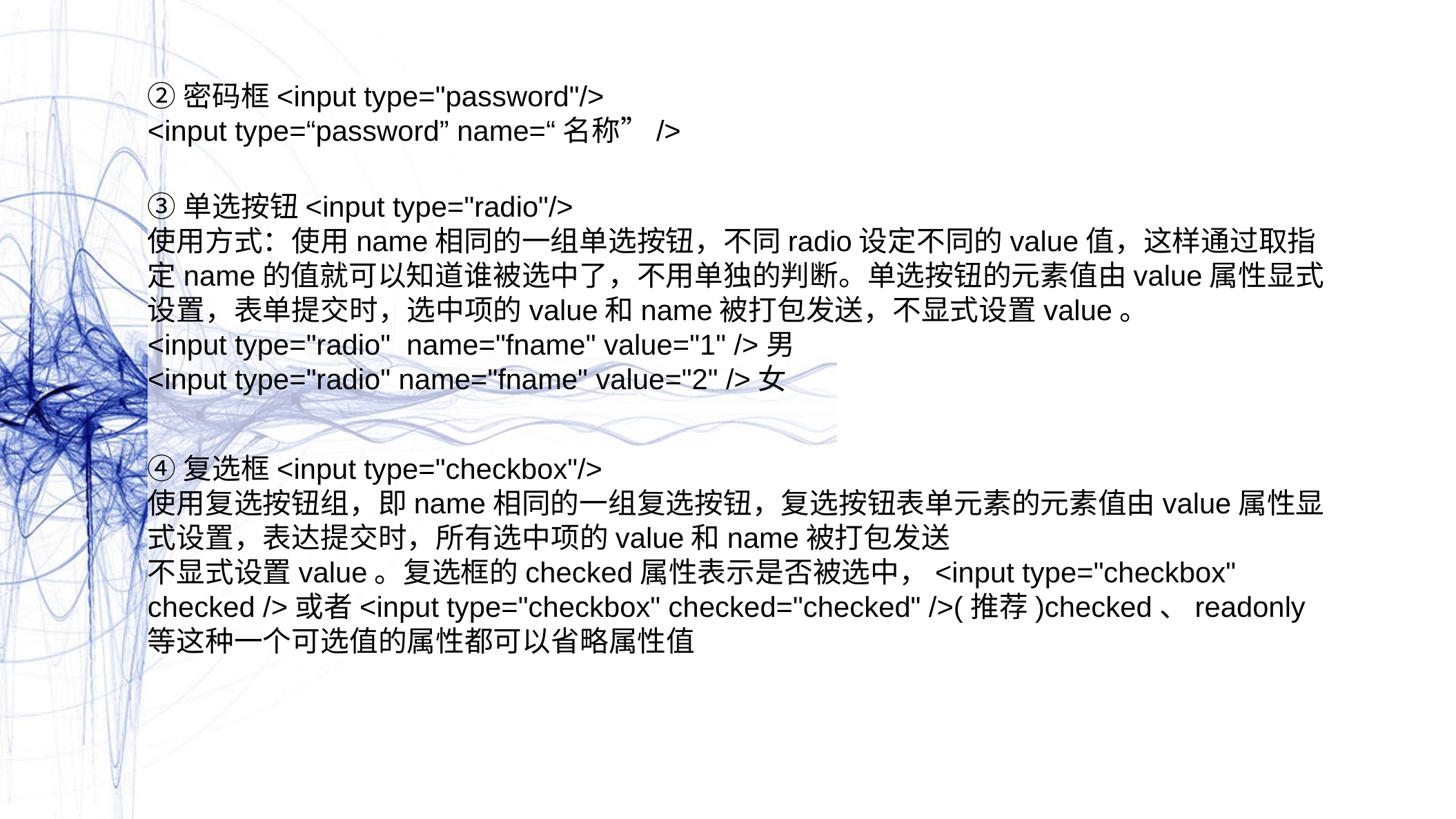

②密码框<input type="password"/>
<input type=“password” name=“名称”/>

③单选按钮<input type="radio"/>
使用方式：使用name相同的一组单选按钮，不同radio设定不同的value值，这样通过取指定name的值就可以知道谁被选中了，不用单独的判断。单选按钮的元素值由value属性显式设置，表单提交时，选中项的value和name被打包发送，不显式设置value。
<input type="radio"  name="fname" value="1" />男
<input type="radio" name="fname" value="2" />女

④复选框<input type="checkbox"/>
使用复选按钮组，即name相同的一组复选按钮，复选按钮表单元素的元素值由value属性显式设置，表达提交时，所有选中项的value和name被打包发送
不显式设置value。复选框的checked属性表示是否被选中，<input type="checkbox" checked />或者<input type="checkbox" checked="checked" />(推荐)checked、readonly等这种一个可选值的属性都可以省略属性值